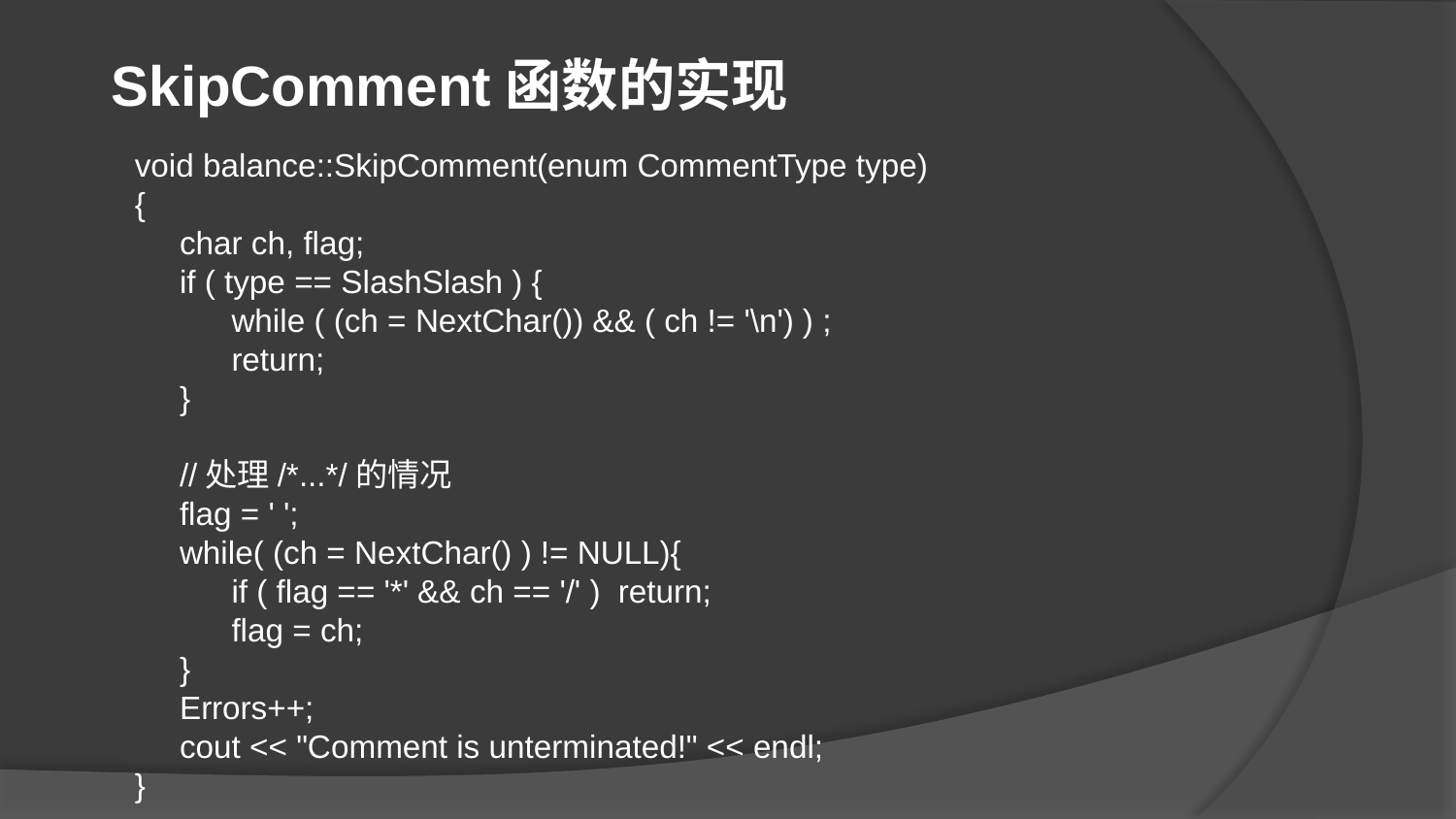

SkipComment函数的实现
void balance::SkipComment(enum CommentType type)
{
     char ch, flag;
     if ( type == SlashSlash ) {
	while ( (ch = NextChar()) && ( ch != '\n') ) ;
	return;
     }

     //处理/*...*/的情况
     flag = ' ';
     while( (ch = NextChar() ) != NULL){
	if ( flag == '*' && ch == '/' )  return;
	flag = ch;
     }
     Errors++;
     cout << "Comment is unterminated!" << endl;
}